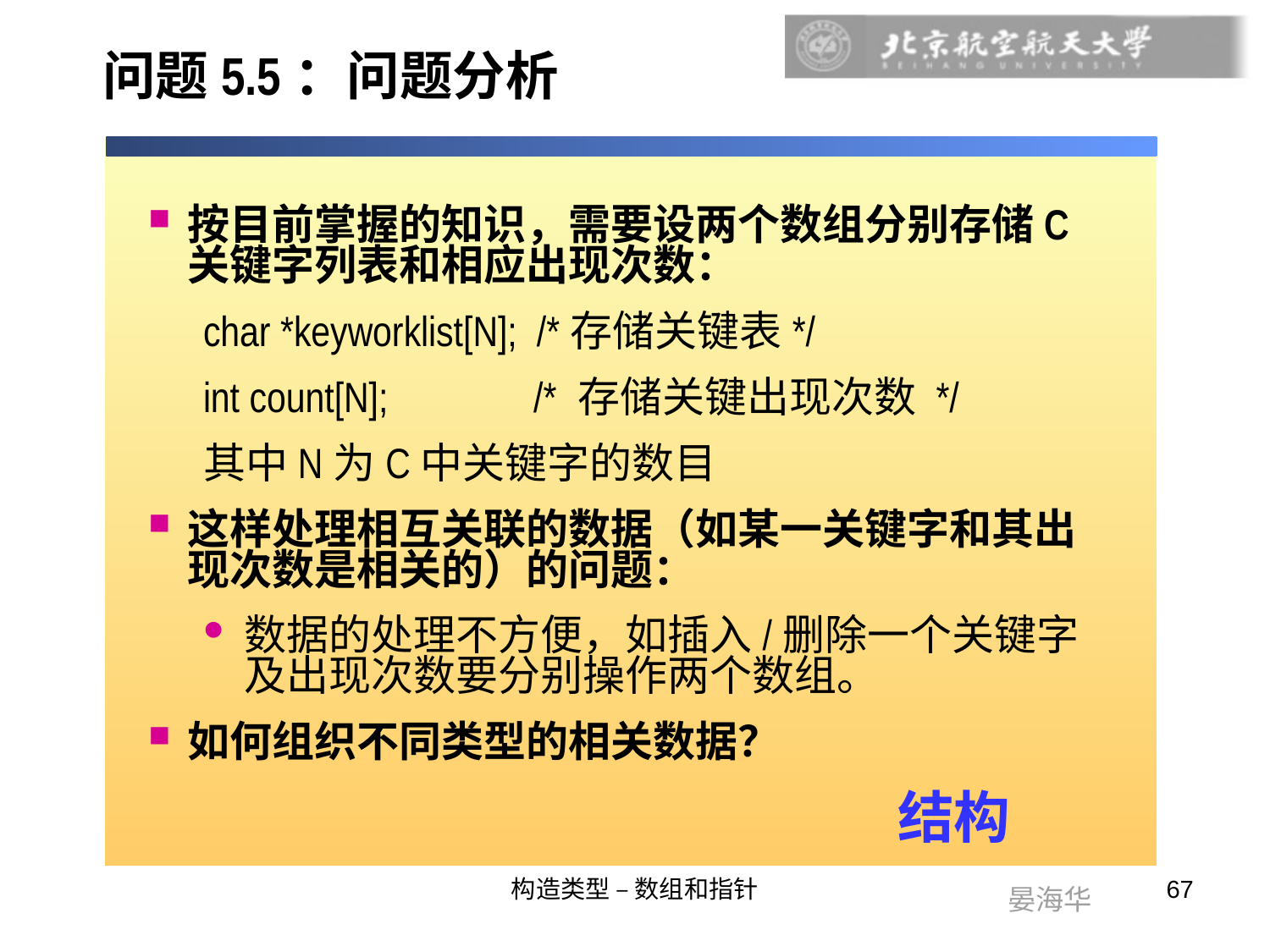

# 问题5.5：问题分析
按目前掌握的知识，需要设两个数组分别存储C关键字列表和相应出现次数：
char *keyworklist[N];  /*存储关键表*/
int count[N];               /* 存储关键出现次数 */
其中N为C中关键字的数目
这样处理相互关联的数据（如某一关键字和其出现次数是相关的）的问题：
数据的处理不方便，如插入/删除一个关键字及出现次数要分别操作两个数组。
如何组织不同类型的相关数据？
结构
构造类型 – 数组和指针
67